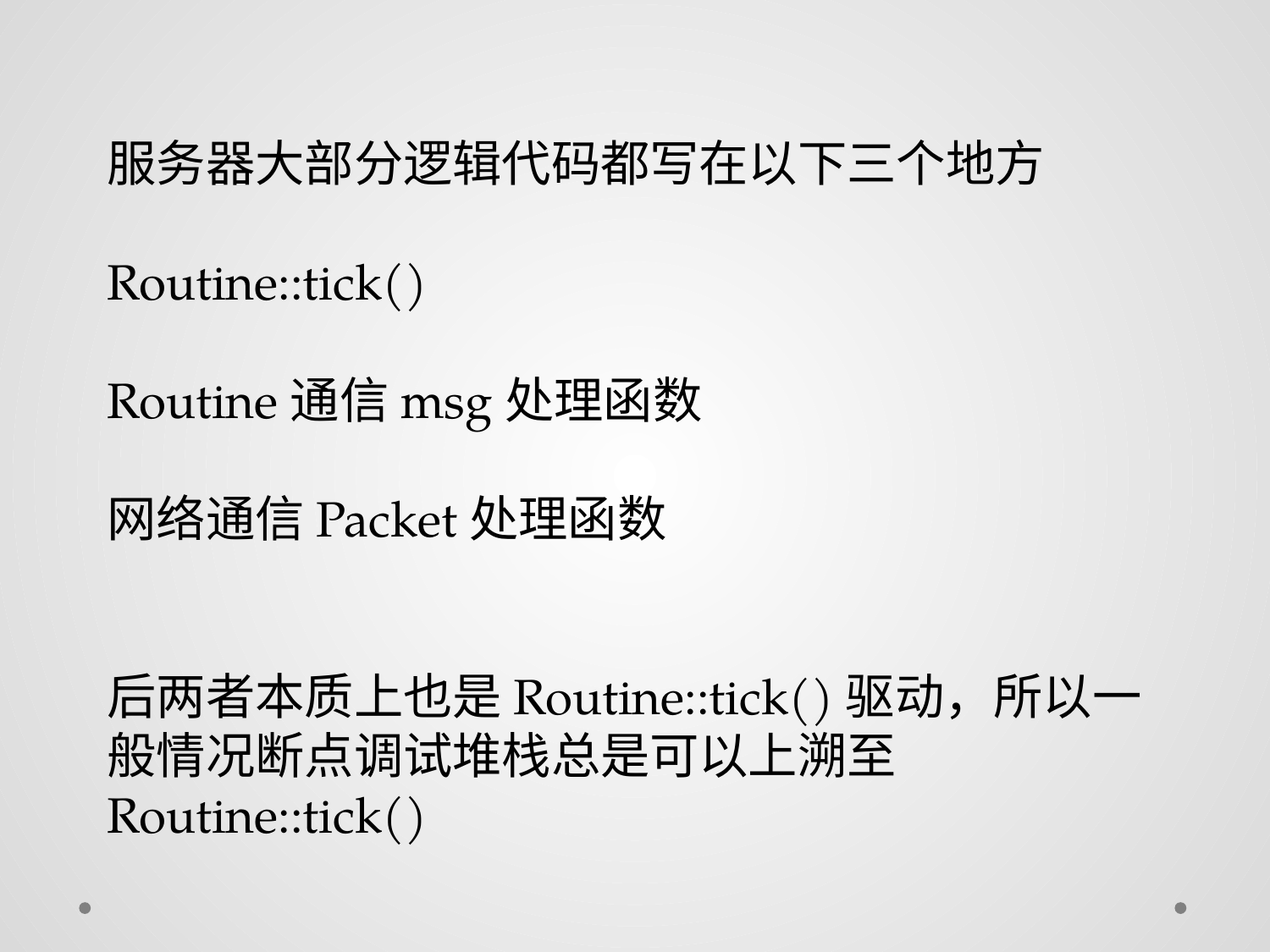

服务器大部分逻辑代码都写在以下三个地方

Routine::tick()

Routine通信msg处理函数

网络通信Packet处理函数

后两者本质上也是Routine::tick()驱动，所以一般情况断点调试堆栈总是可以上溯至Routine::tick()